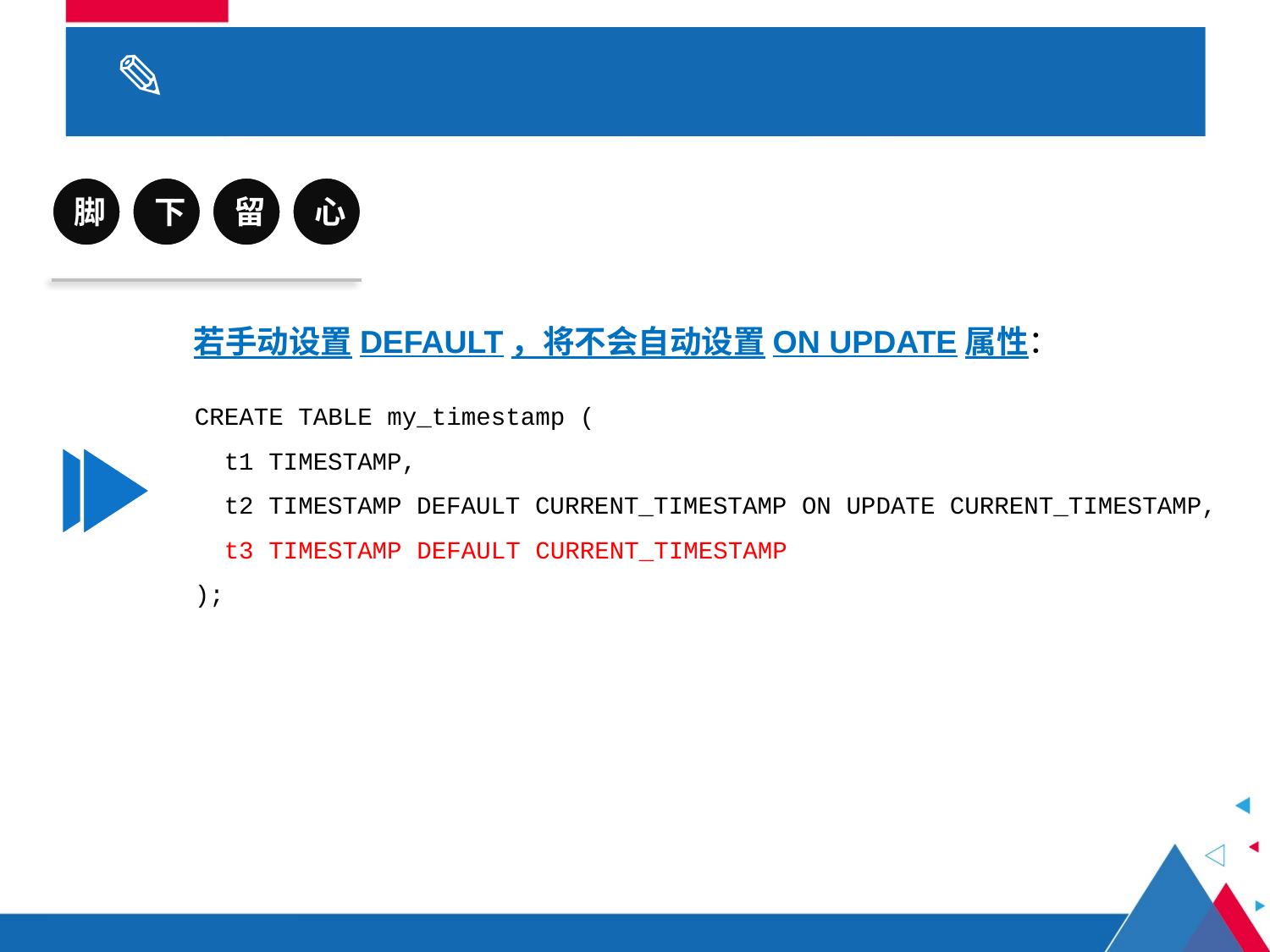

# 3.1 数据类型
脚
下
留
心
若手动设置DEFAULT，将不会自动设置ON UPDATE属性：
CREATE TABLE my_timestamp (
  t1 TIMESTAMP,
  t2 TIMESTAMP DEFAULT CURRENT_TIMESTAMP ON UPDATE CURRENT_TIMESTAMP,
  t3 TIMESTAMP DEFAULT CURRENT_TIMESTAMP
);